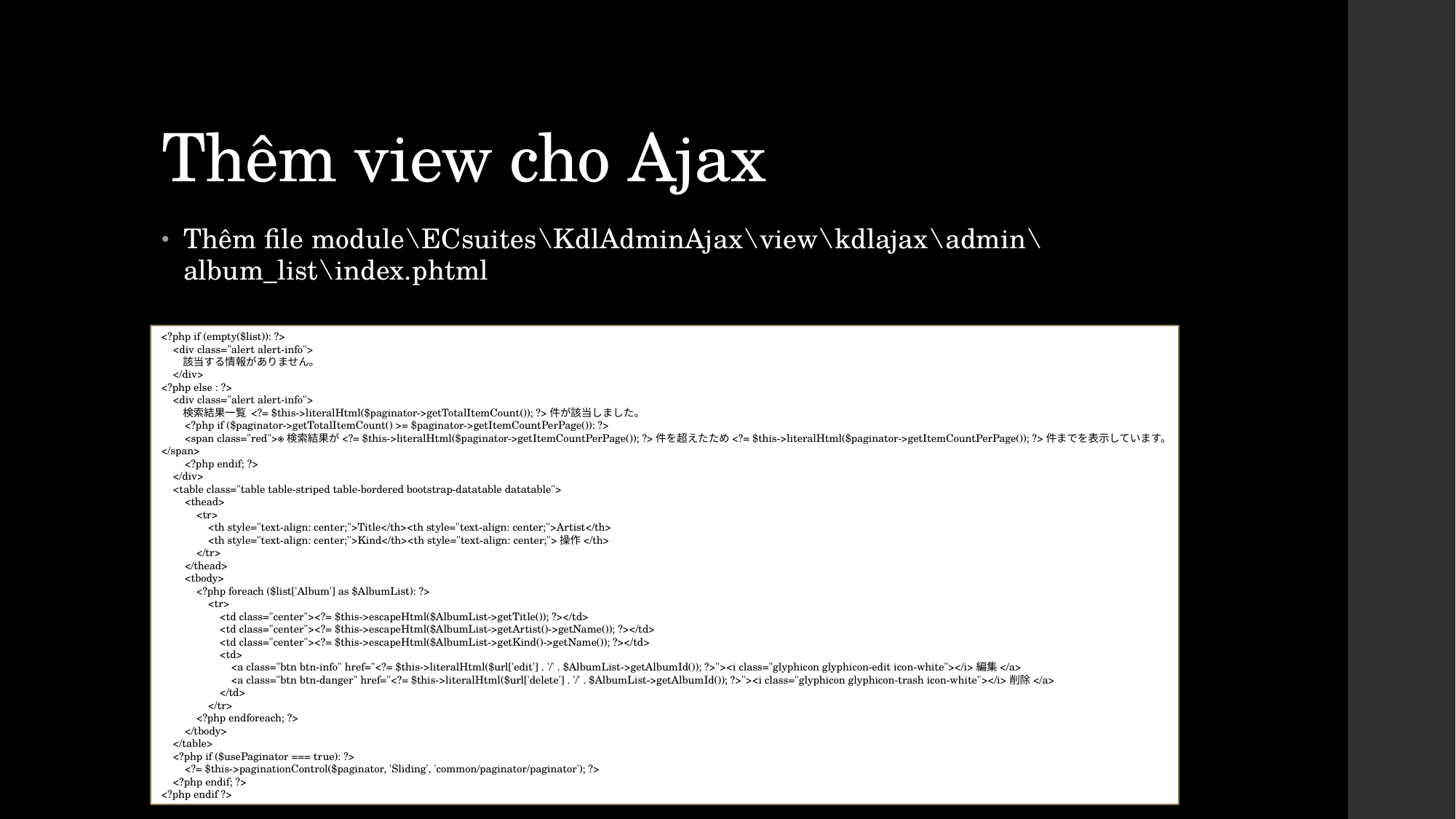

# Thêm view cho Ajax
Thêm file module\ECsuites\KdlAdminAjax\view\kdlajax\admin\album_list\index.phtml

<?php if (empty($list)): ?>
    <div class="alert alert-info">
        該当する情報がありません。
    </div>
<?php else : ?>
    <div class="alert alert-info">
        検索結果一覧 <?= $this->literalHtml($paginator->getTotalItemCount()); ?>件が該当しました。
        <?php if ($paginator->getTotalItemCount() >= $paginator->getItemCountPerPage()): ?>
        <span class="red">※検索結果が<?= $this->literalHtml($paginator->getItemCountPerPage()); ?>件を超えたため<?= $this->literalHtml($paginator->getItemCountPerPage()); ?>件までを表示しています。</span>
        <?php endif; ?>
    </div>
    <table class="table table-striped table-bordered bootstrap-datatable datatable">
        <thead>
            <tr>
                <th style="text-align: center;">Title</th><th style="text-align: center;">Artist</th>
                <th style="text-align: center;">Kind</th><th style="text-align: center;">操作</th>
            </tr>
        </thead>
        <tbody>
            <?php foreach ($list['Album'] as $AlbumList): ?>
                <tr>
                    <td class="center"><?= $this->escapeHtml($AlbumList->getTitle()); ?></td>
                    <td class="center"><?= $this->escapeHtml($AlbumList->getArtist()->getName()); ?></td>
                    <td class="center"><?= $this->escapeHtml($AlbumList->getKind()->getName()); ?></td>
                    <td>
                        <a class="btn btn-info" href="<?= $this->literalHtml($url['edit'] . '/' . $AlbumList->getAlbumId()); ?>"><i class="glyphicon glyphicon-edit icon-white"></i>編集</a>
                        <a class="btn btn-danger" href="<?= $this->literalHtml($url['delete'] . '/' . $AlbumList->getAlbumId()); ?>"><i class="glyphicon glyphicon-trash icon-white"></i>削除</a>
                    </td>
                </tr>
            <?php endforeach; ?>
        </tbody>
    </table>
    <?php if ($usePaginator === true): ?>
        <?= $this->paginationControl($paginator, 'Sliding', 'common/paginator/paginator'); ?>
    <?php endif; ?>
<?php endif ?>